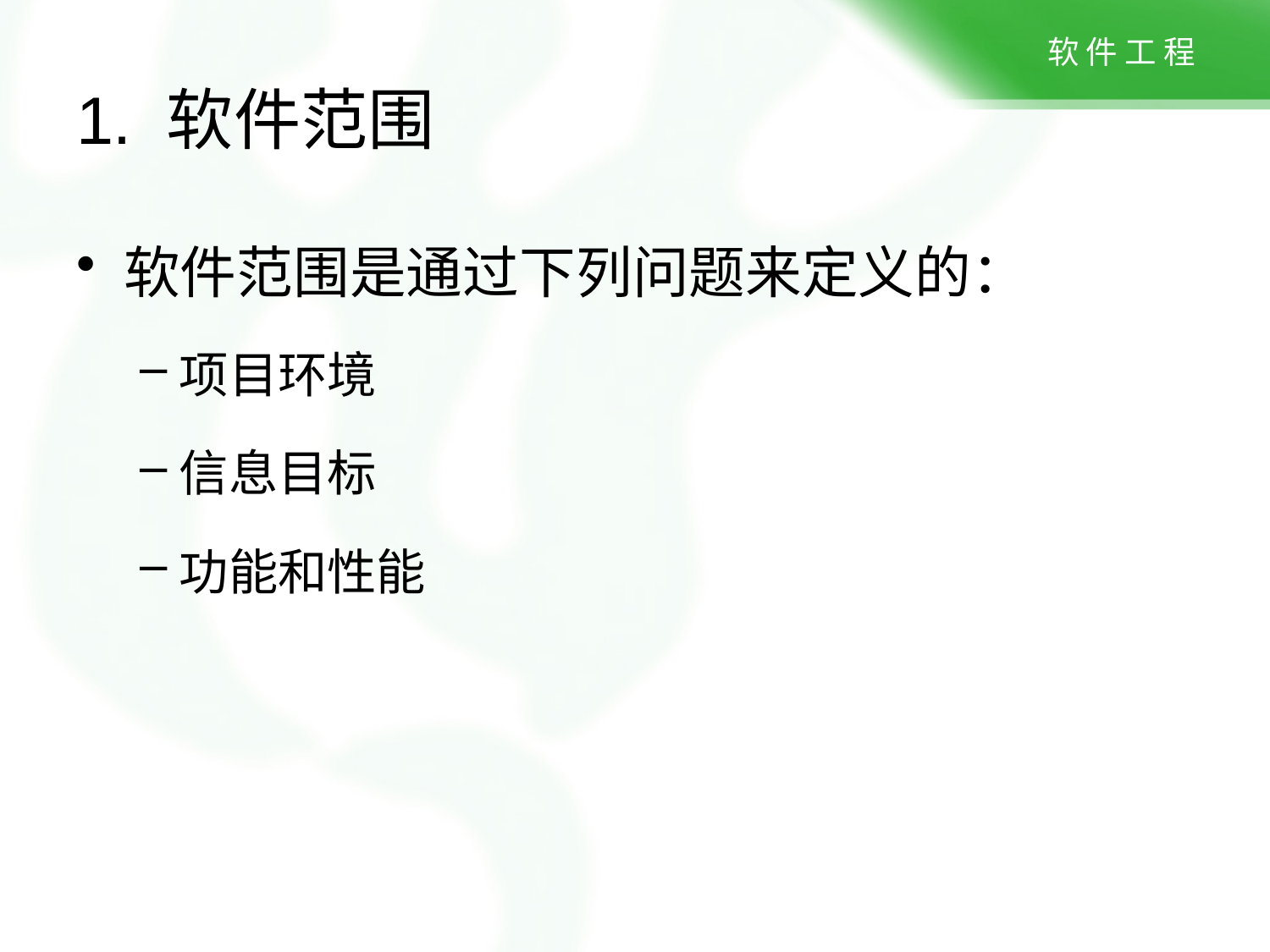

# 1. 软件范围
软件范围是通过下列问题来定义的：
项目环境
信息目标
功能和性能